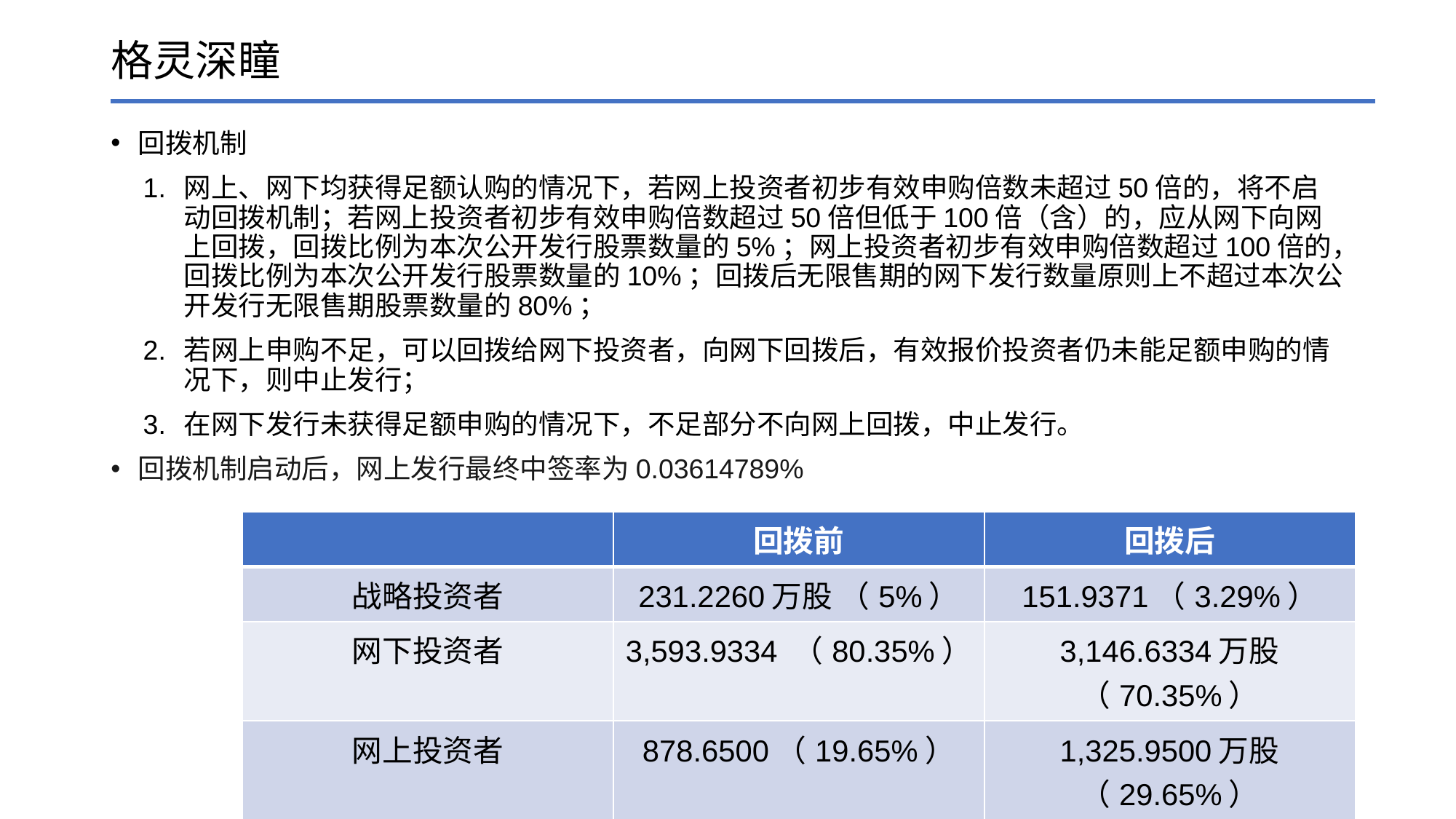

# 格灵深瞳
回拨机制
网上、网下均获得足额认购的情况下，若网上投资者初步有效申购倍数未超过50倍的，将不启动回拨机制；若网上投资者初步有效申购倍数超过50倍但低于100倍（含）的，应从网下向网上回拨，回拨比例为本次公开发行股票数量的5%；网上投资者初步有效申购倍数超过100倍的，回拨比例为本次公开发行股票数量的10%；回拨后无限售期的网下发行数量原则上不超过本次公开发行无限售期股票数量的80%；
若网上申购不足，可以回拨给网下投资者，向网下回拨后，有效报价投资者仍未能足额申购的情况下，则中止发行；
在网下发行未获得足额申购的情况下，不足部分不向网上回拨，中止发行。
回拨机制启动后，网上发行最终中签率为0.03614789%
|  | 回拨前 | 回拨后 |
| --- | --- | --- |
| 战略投资者 | 231.2260万股 （5%） | 151.9371（3.29%） |
| 网下投资者 | 3,593.9334 （80.35%） | 3,146.6334万股（70.35%） |
| 网上投资者 | 878.6500（19.65%） | 1,325.9500万股（29.65%） |
28